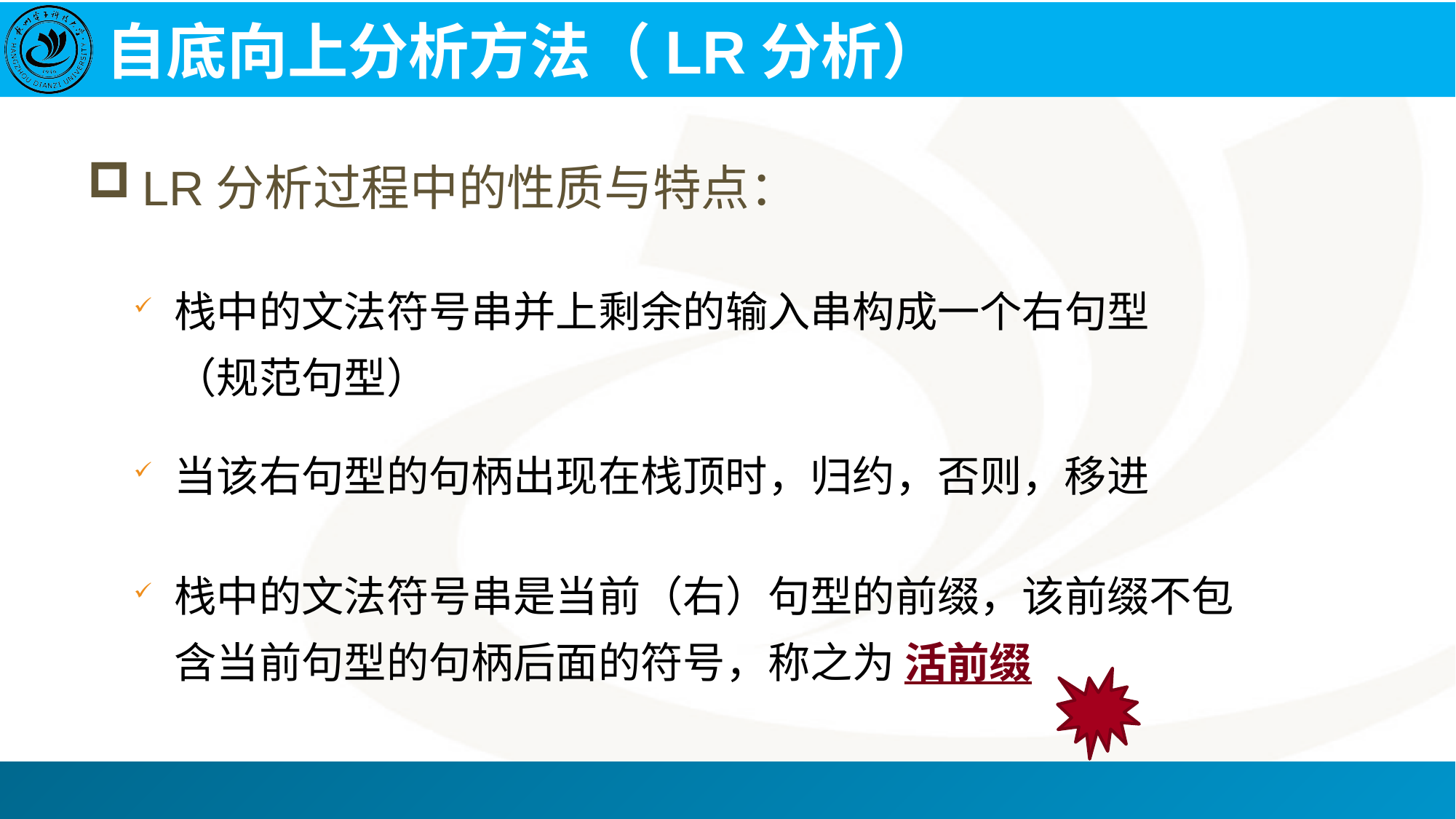

# 自底向上分析方法（LR分析）
LR分析过程中的性质与特点：
栈中的文法符号串并上剩余的输入串构成一个右句型（规范句型）
当该右句型的句柄出现在栈顶时，归约，否则，移进
栈中的文法符号串是当前（右）句型的前缀，该前缀不包含当前句型的句柄后面的符号，称之为 活前缀

31